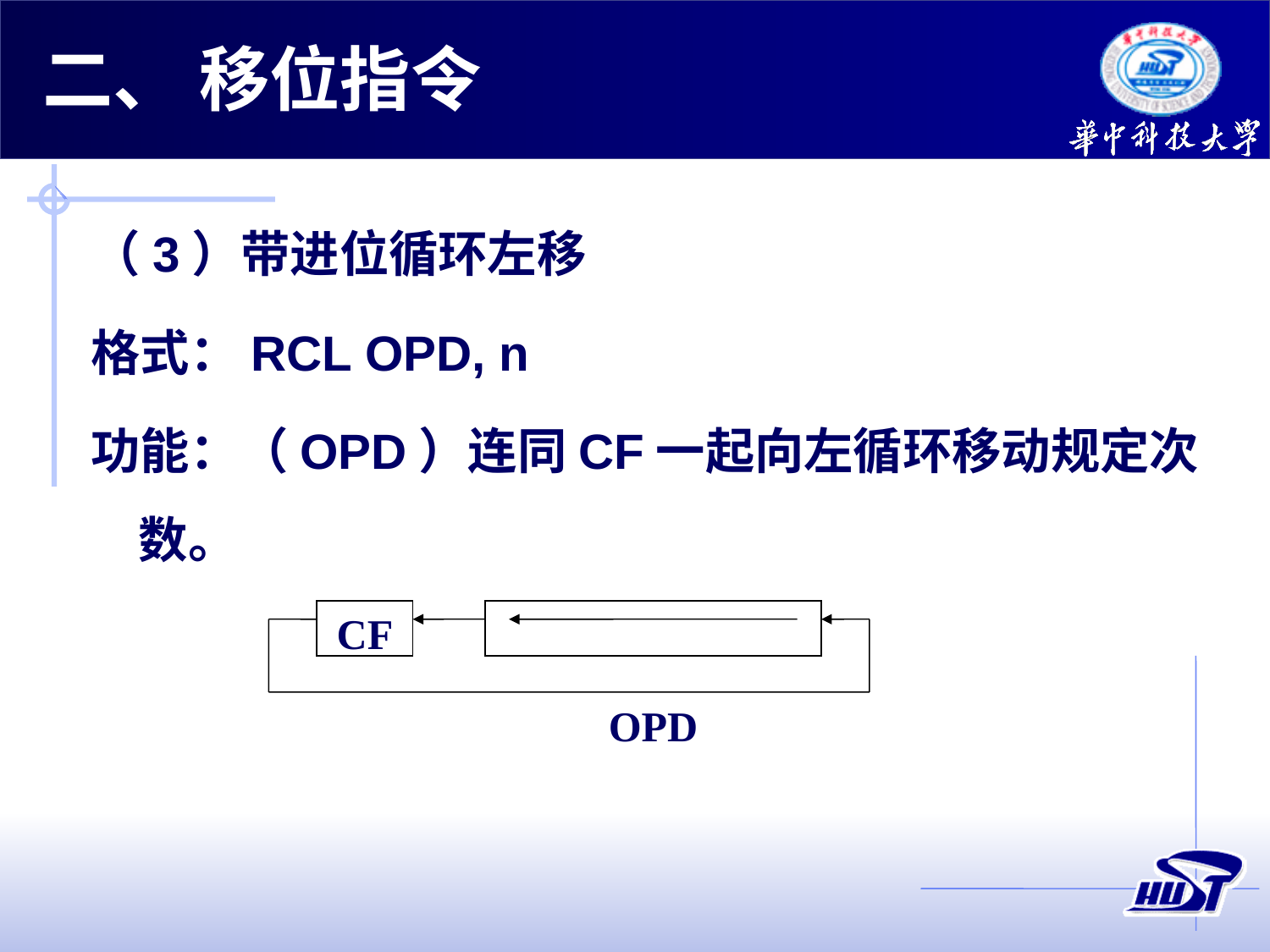

# 二、 移位指令
（3）带进位循环左移
格式：RCL OPD, n
功能：（OPD）连同CF一起向左循环移动规定次数。
CF

OPD